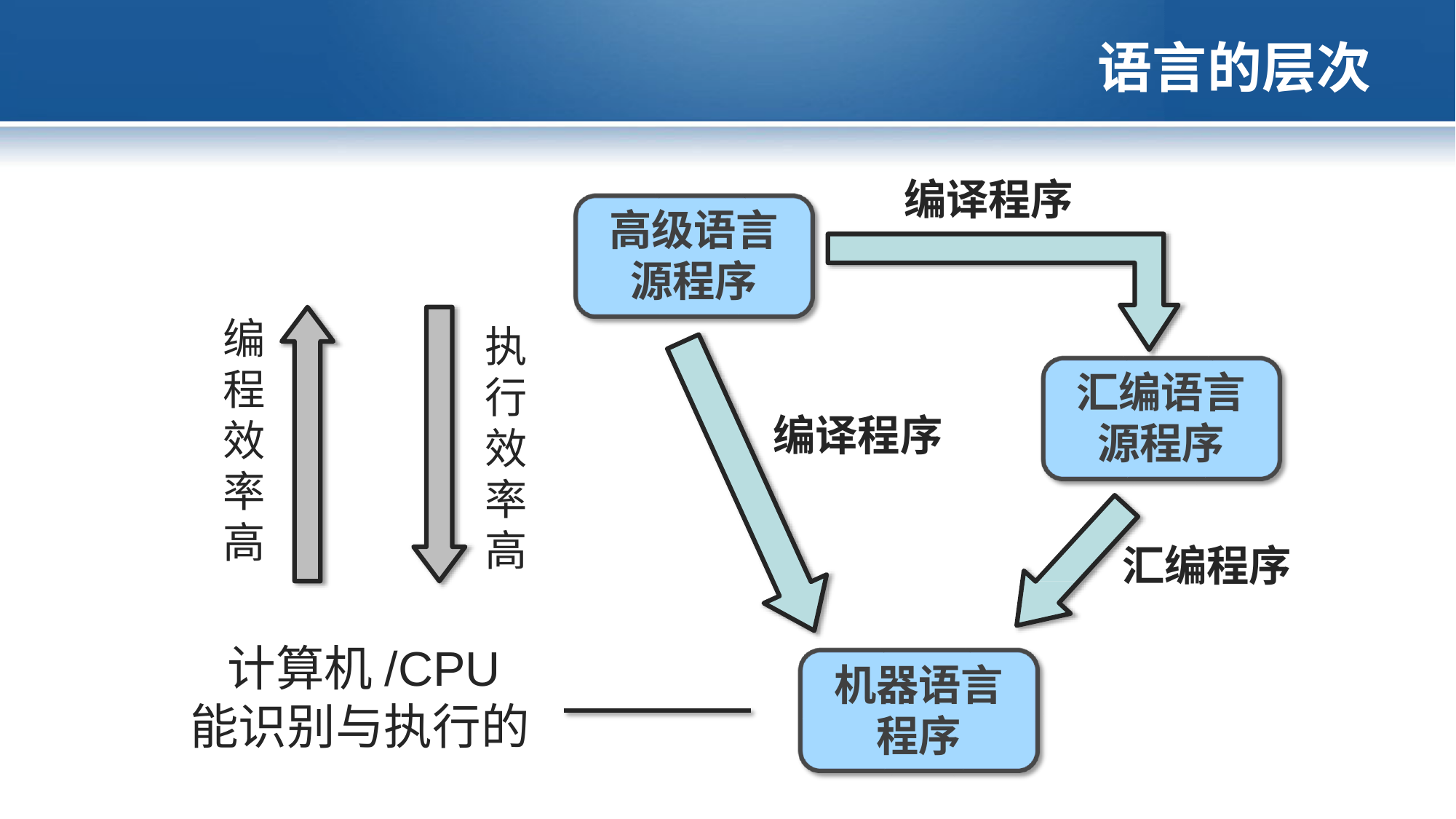

# 语言的层次
编译程序

高级语言 源程序

编 程 效 率 高
执 行 效 率 高

汇编语言 源程序
编译程序

汇编程序
计算机/CPU  能识别与执行的

机器语言 程序